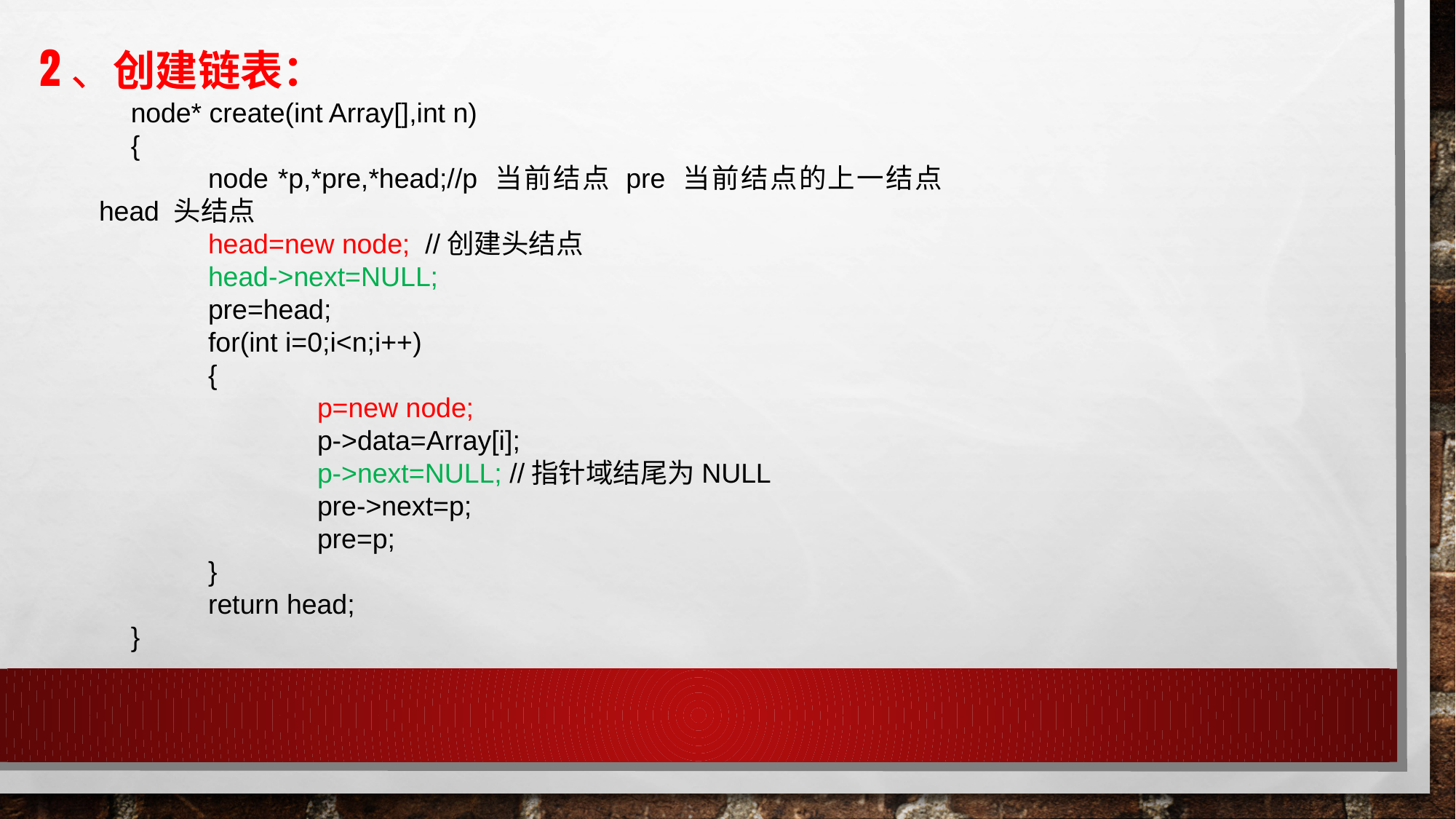

2、创建链表：
node* create(int Array[],int n)
{
	node *p,*pre,*head;//p 当前结点 pre 当前结点的上一结点 head 头结点
	head=new node;  //创建头结点
	head->next=NULL;
	pre=head;
	for(int i=0;i<n;i++)
	{
		p=new node;
		p->data=Array[i];
		p->next=NULL; //指针域结尾为NULL
		pre->next=p;
		pre=p;
	}
	return head;
}